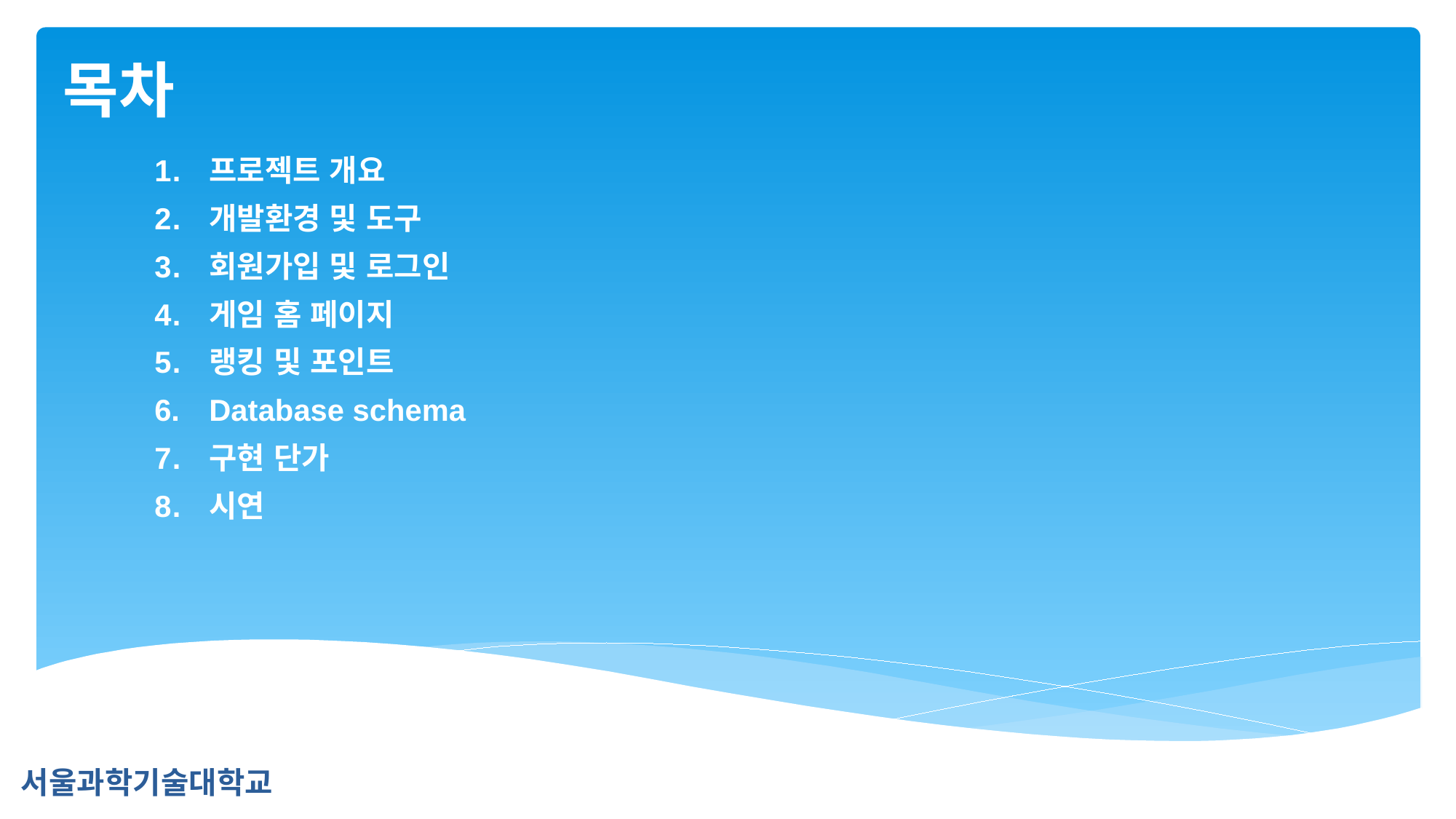

목차
프로젝트 개요
개발환경 및 도구
회원가입 및 로그인
게임 홈 페이지
랭킹 및 포인트
Database schema
구현 단가
시연

서울과학기술대학교